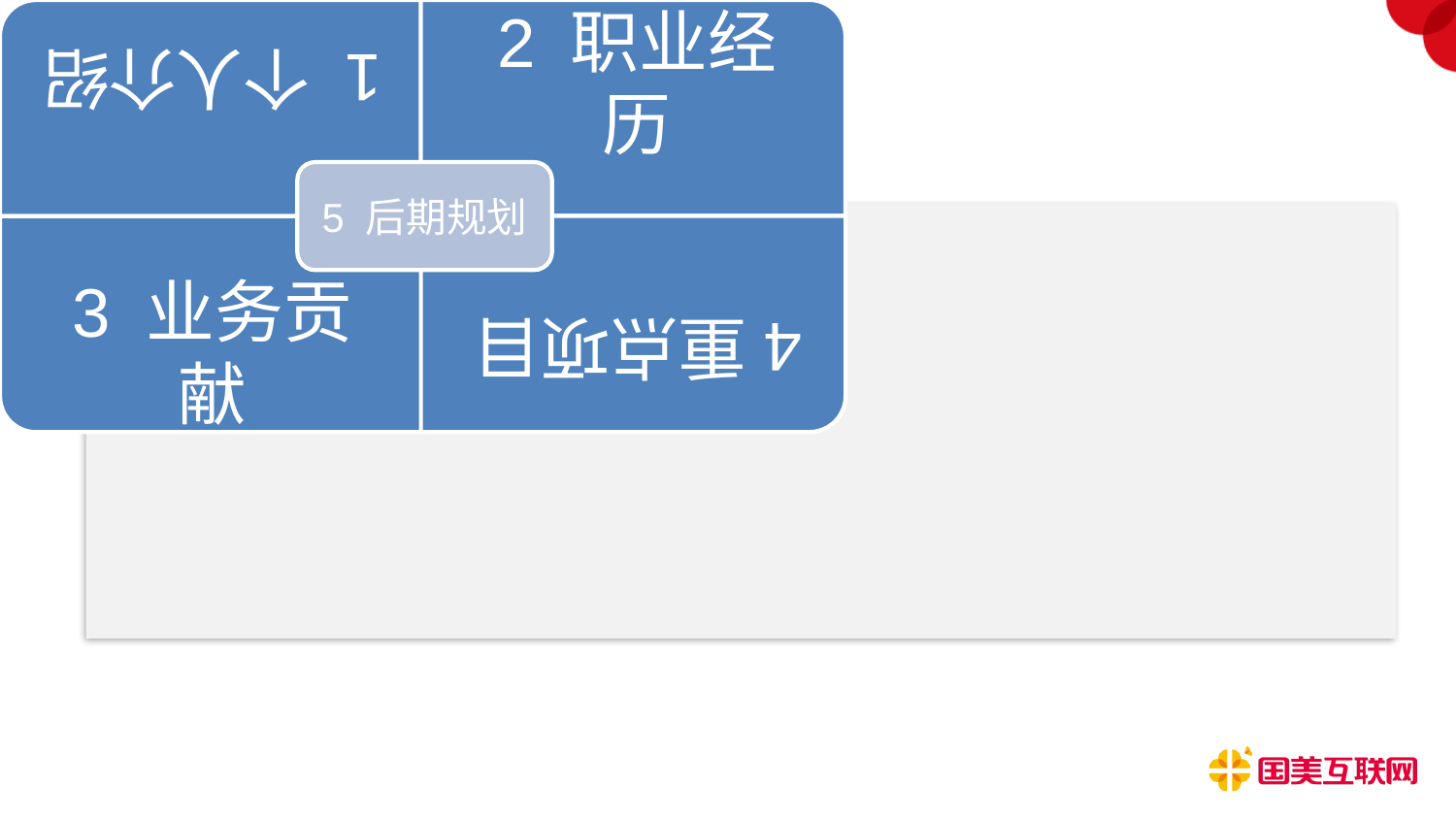

# 目录
5 后期规划
1 个人介绍
2 职业经历
3 业务贡献
4重点项目